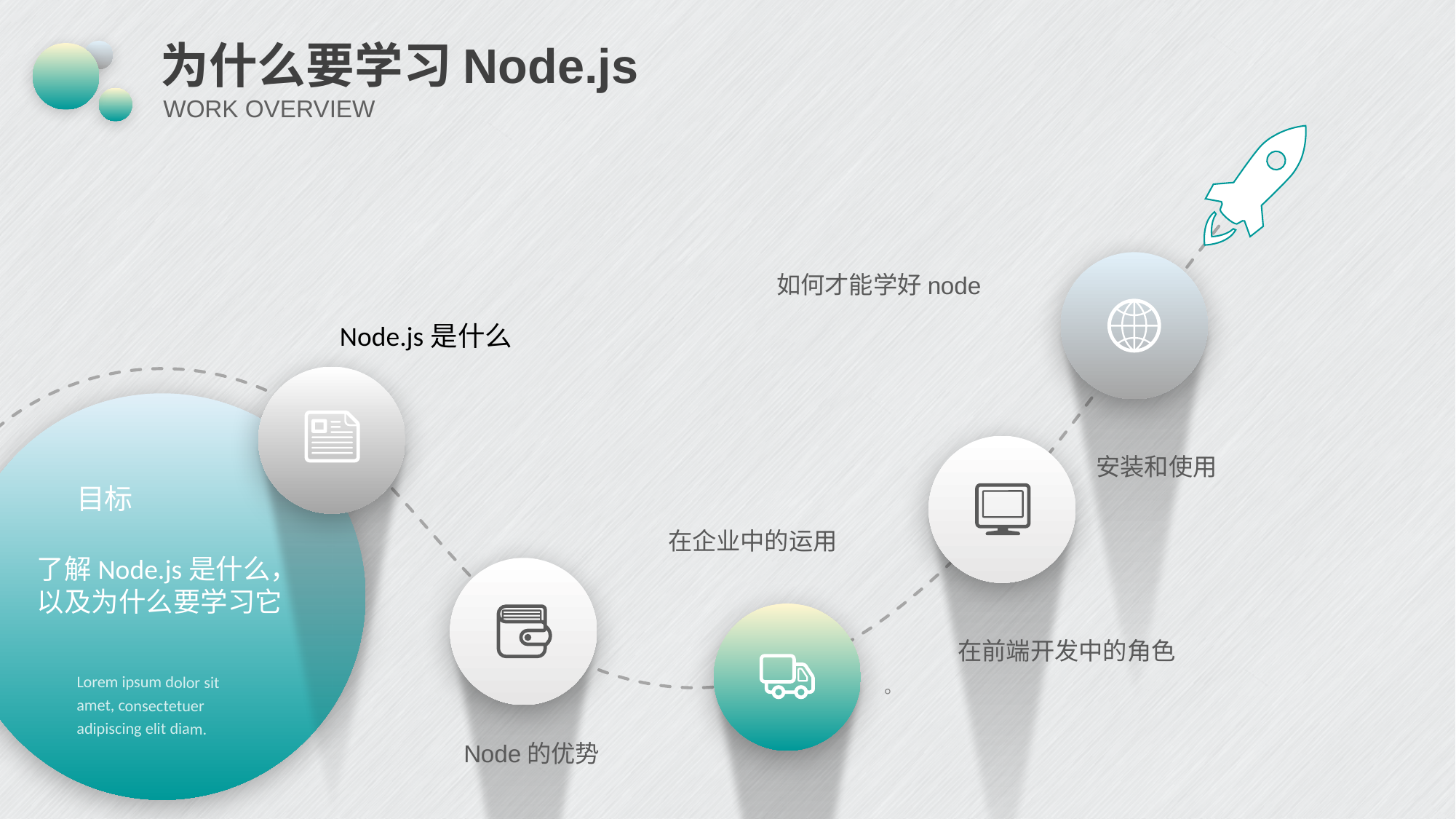

# 为什么要学习Node.js
WORK OVERVIEW

如何才能学好node

Node.js是什么

安装和使用

目标

在企业中的运用

了解Node.js是什么，
以及为什么要学习它

在前端开发中的角色
。

Lorem ipsum dolor sit amet, consectetuer adipiscing elit diam.
Node的优势